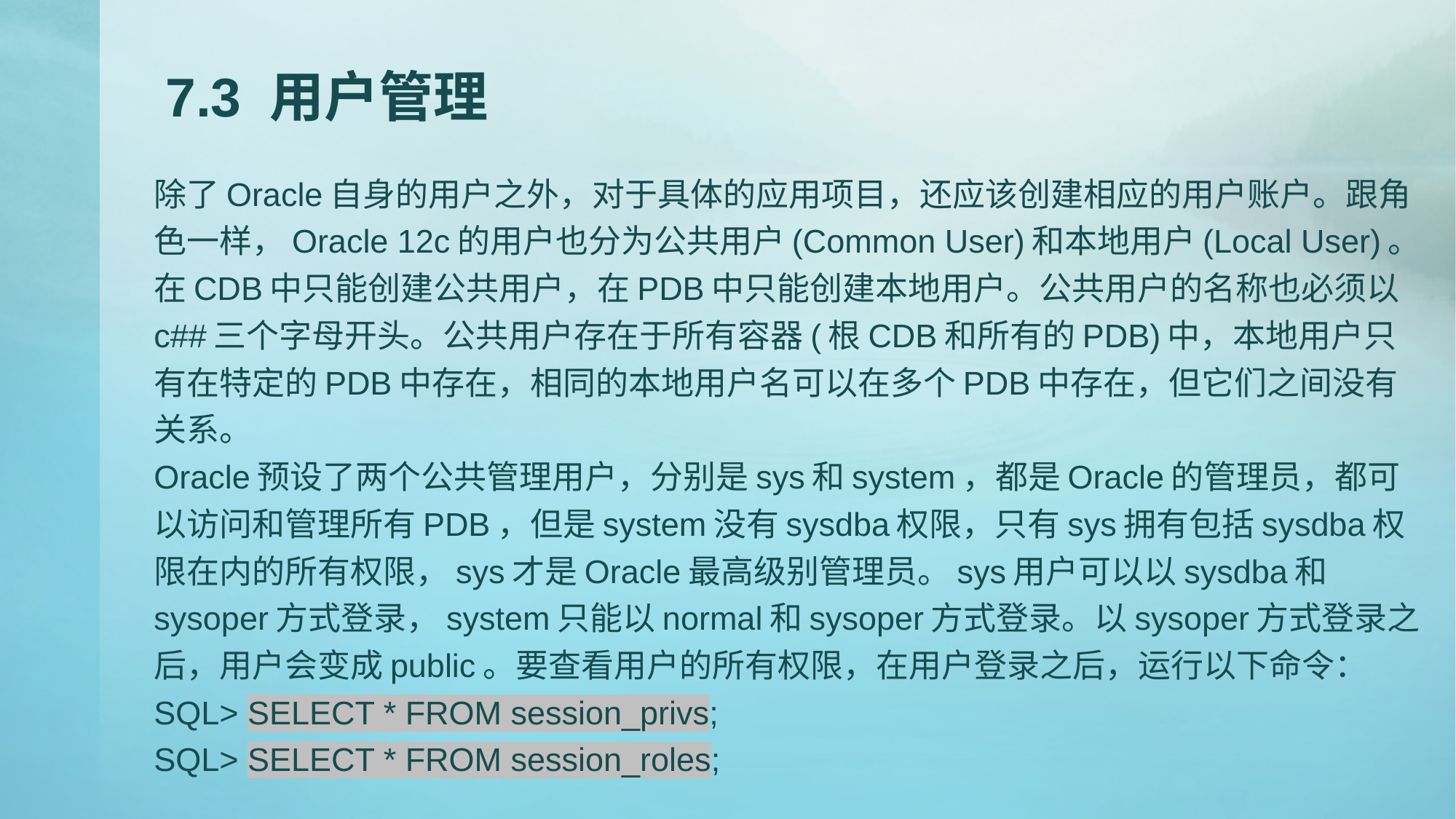

# 7.3 用户管理
除了Oracle自身的用户之外，对于具体的应用项目，还应该创建相应的用户账户。跟角色一样，Oracle 12c的用户也分为公共用户(Common User)和本地用户(Local User)。在CDB中只能创建公共用户，在PDB中只能创建本地用户。公共用户的名称也必须以c##三个字母开头。公共用户存在于所有容器(根CDB和所有的PDB)中，本地用户只有在特定的PDB中存在，相同的本地用户名可以在多个PDB中存在，但它们之间没有关系。
Oracle预设了两个公共管理用户，分别是sys和system，都是Oracle的管理员，都可以访问和管理所有PDB，但是system没有sysdba权限，只有sys拥有包括sysdba权限在内的所有权限，sys才是Oracle最高级别管理员。sys用户可以以sysdba和sysoper方式登录，system只能以normal和sysoper方式登录。以sysoper方式登录之后，用户会变成public。要查看用户的所有权限，在用户登录之后，运行以下命令：
SQL> SELECT * FROM session_privs;
SQL> SELECT * FROM session_roles;